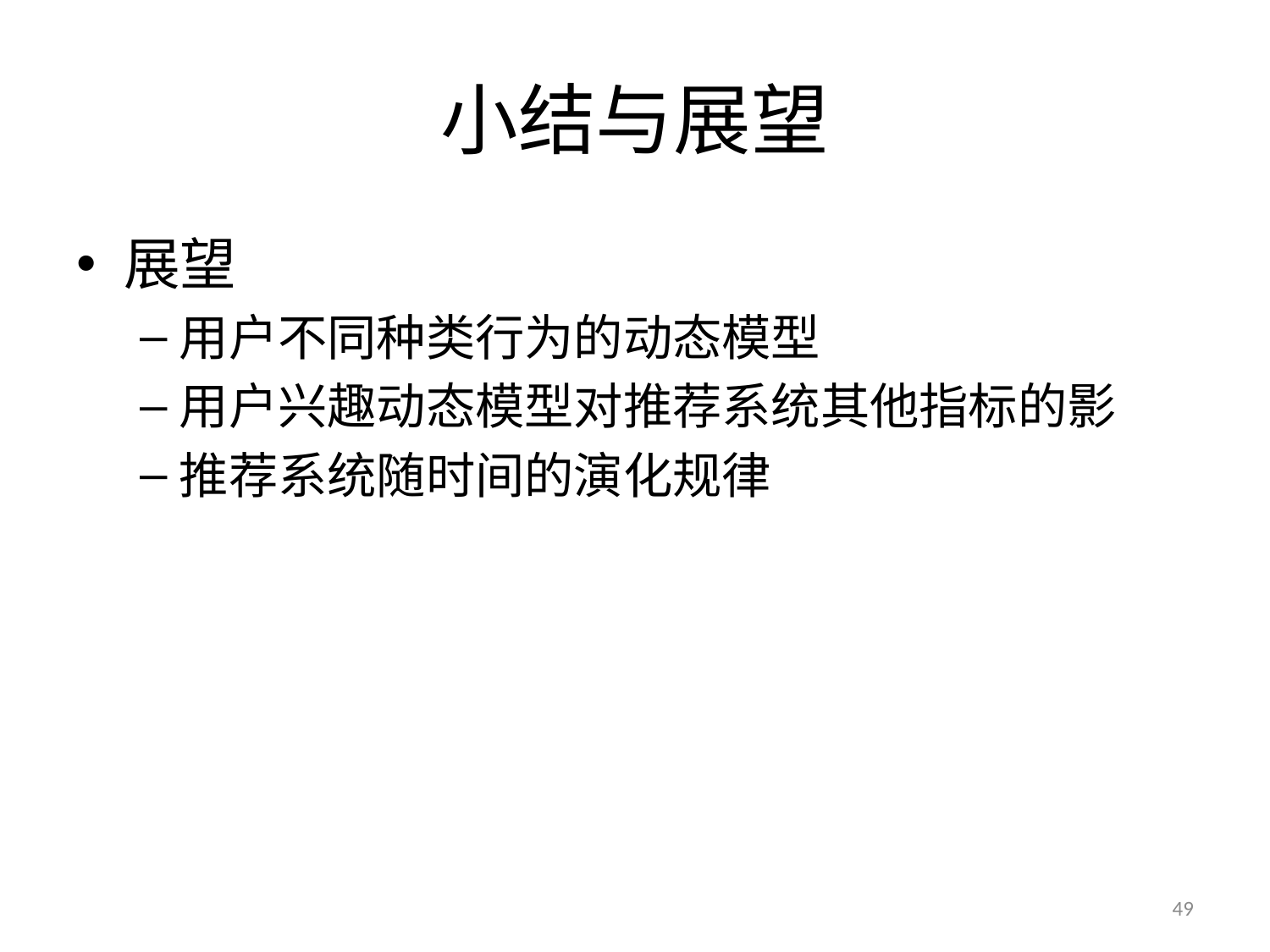

# 小结与展望
展望
用户不同种类行为的动态模型
用户兴趣动态模型对推荐系统其他指标的影
推荐系统随时间的演化规律
49